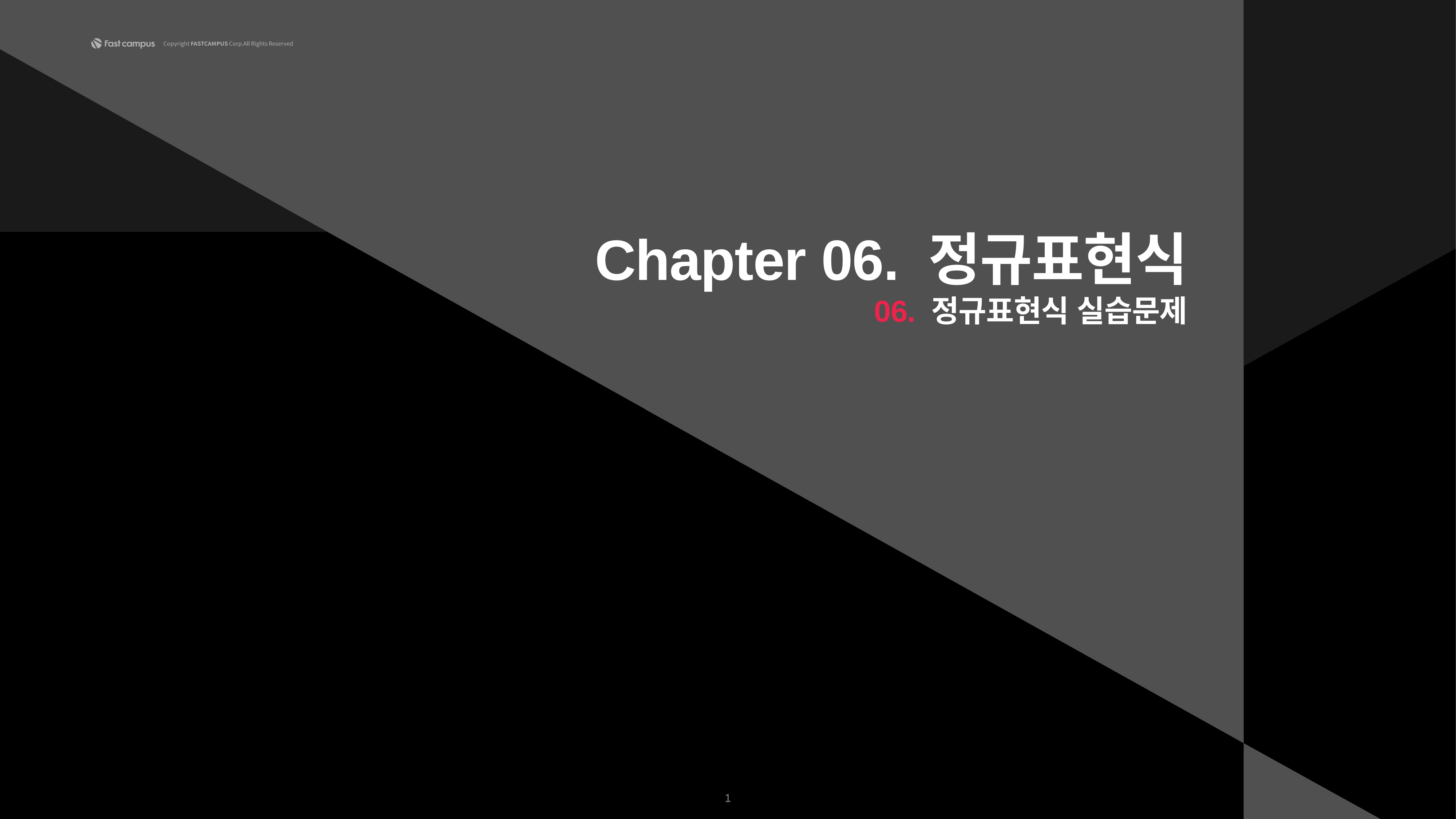

Chapter 06. 정규표현식
06. 정규표현식 실습문제
1